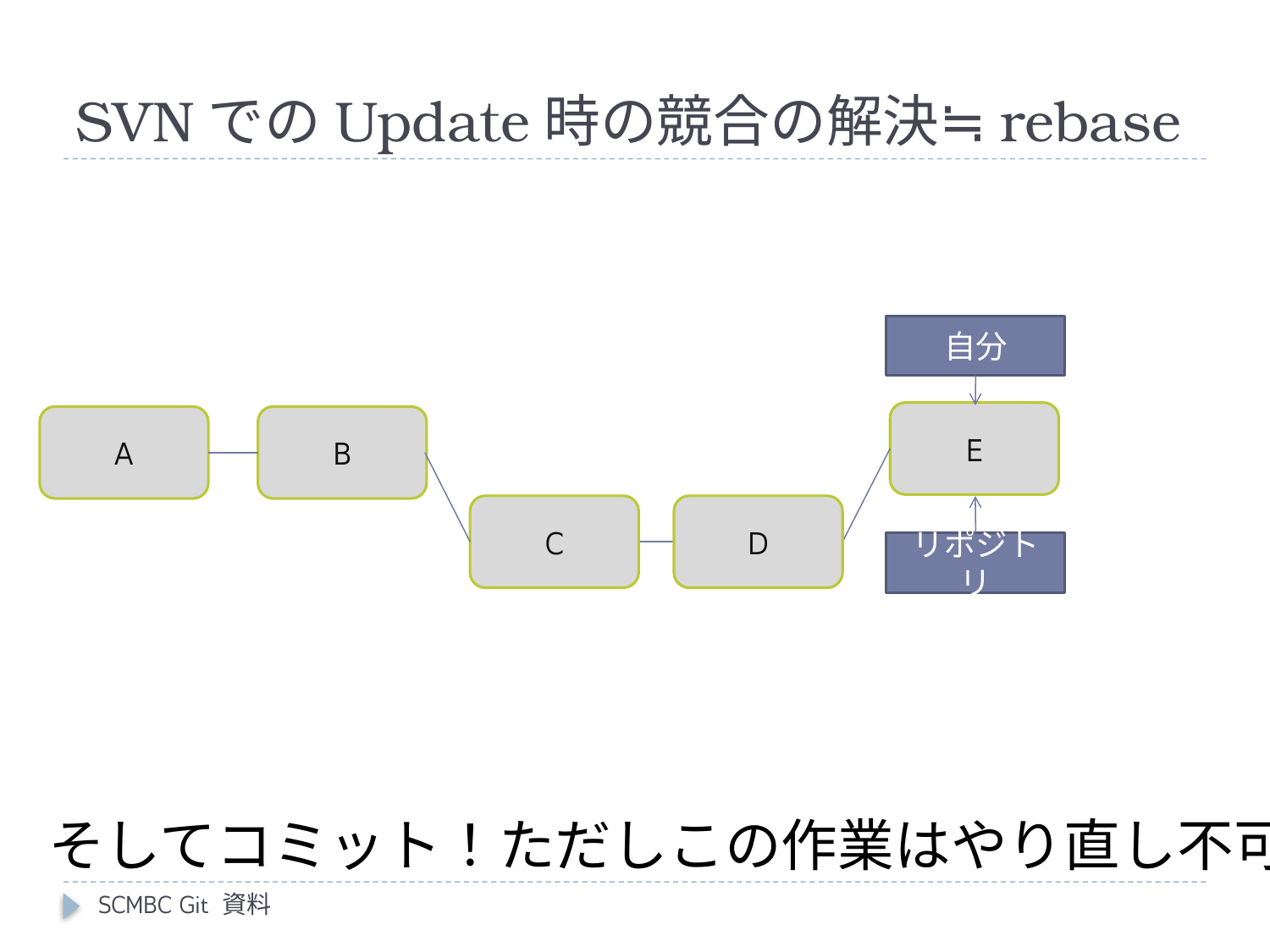

# SVNでのUpdate時の競合の解決≒rebase
自分
E
A
B
D
C
リポジトリ
そしてコミット！ただしこの作業はやり直し不可
SCMBC Git 資料